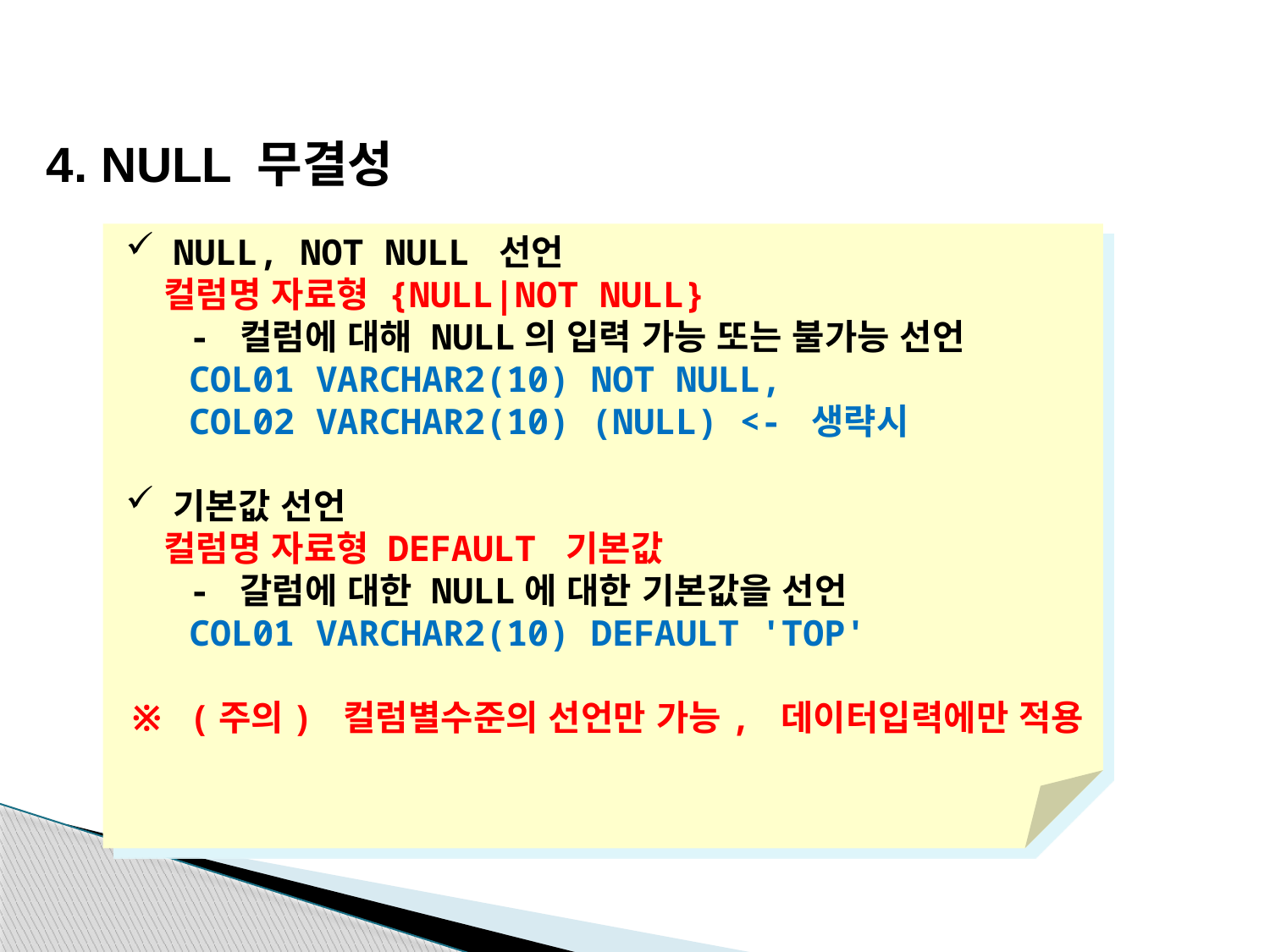

4. NULL 무결성
NULL, NOT NULL 선언
   컬럼명 자료형 {NULL|NOT NULL}
   - 컬럼에 대해 NULL의 입력 가능 또는 불가능 선언
   COL01 VARCHAR2(10) NOT NULL,
   COL02 VARCHAR2(10) (NULL) <- 생략시

기본값 선언
   컬럼명 자료형 DEFAULT 기본값
   - 갈럼에 대한 NULL에 대한 기본값을 선언
   COL01 VARCHAR2(10) DEFAULT 'TOP'

※ (주의) 컬럼별수준의 선언만 가능, 데이터입력에만 적용